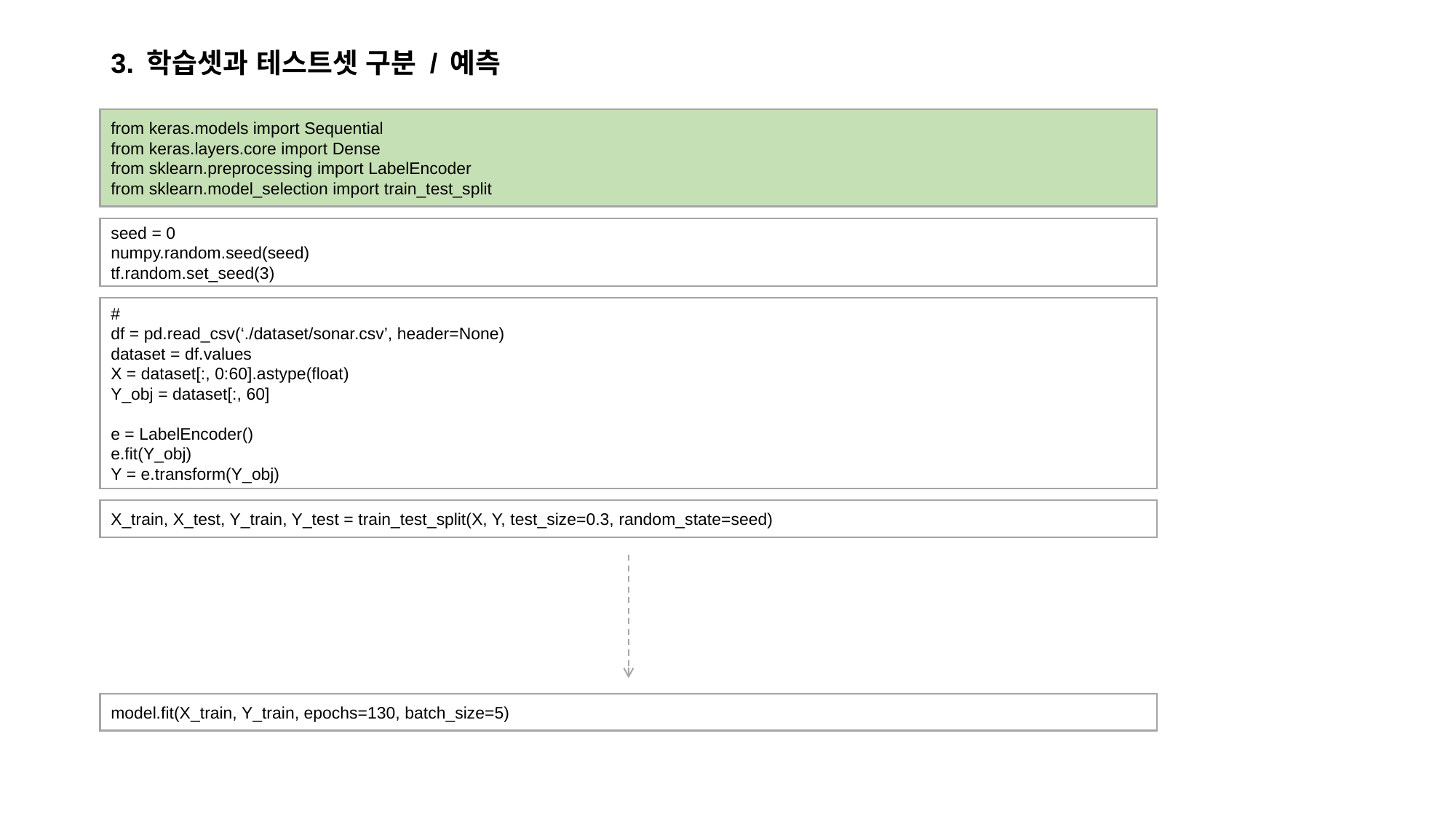

# 3. 학습셋과 테스트셋 구분 / 예측
from keras.models import Sequential
from keras.layers.core import Dense
from sklearn.preprocessing import LabelEncoder
from sklearn.model_selection import train_test_split
seed = 0
numpy.random.seed(seed)
tf.random.set_seed(3)
#
df = pd.read_csv(‘./dataset/sonar.csv’, header=None)
dataset = df.values
X = dataset[:, 0:60].astype(float)
Y_obj = dataset[:, 60]

e = LabelEncoder()
e.fit(Y_obj)
Y = e.transform(Y_obj)
X_train, X_test, Y_train, Y_test = train_test_split(X, Y, test_size=0.3, random_state=seed)
model.fit(X_train, Y_train, epochs=130, batch_size=5)